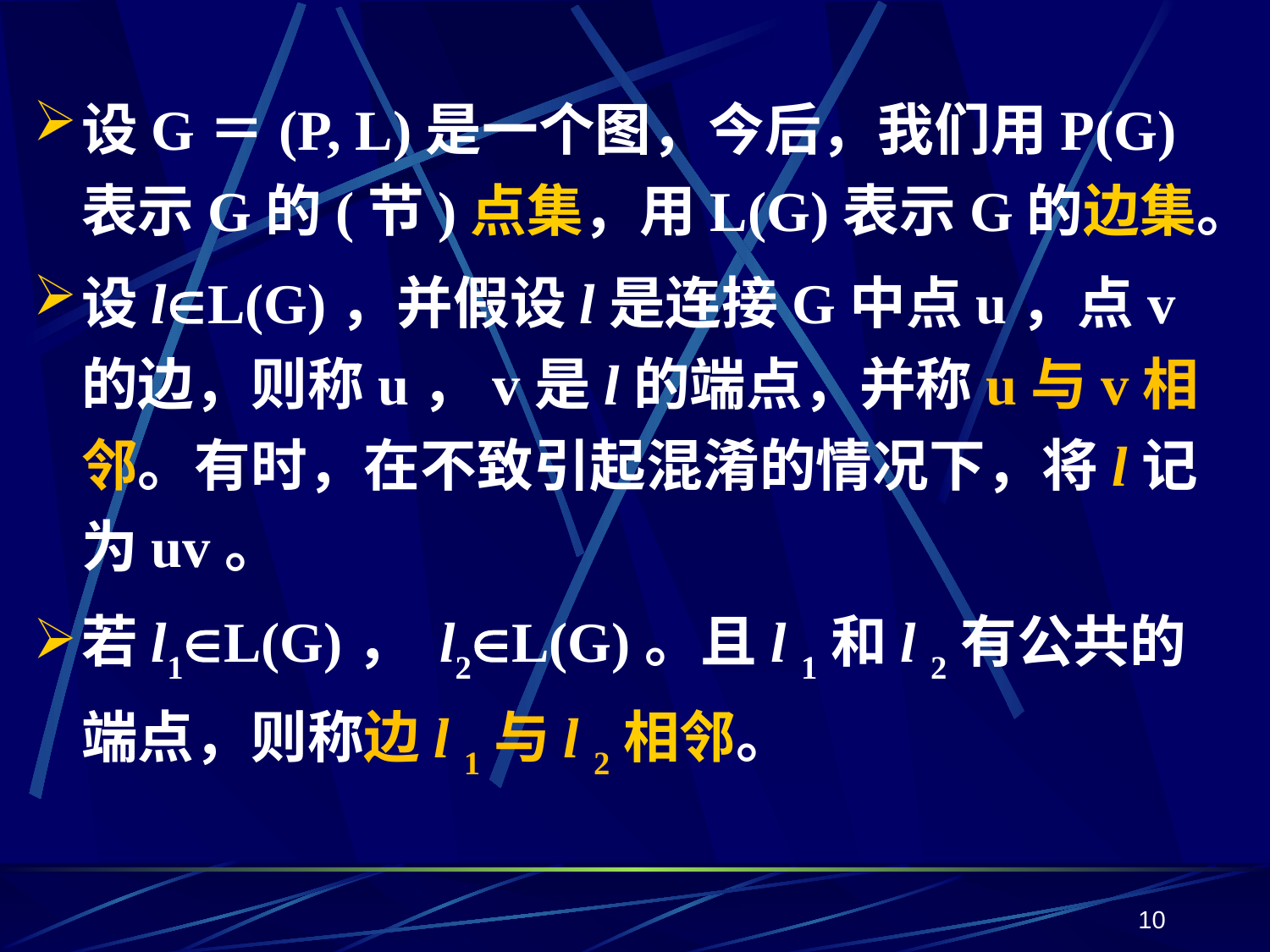

设G＝(P, L)是一个图，今后，我们用P(G)表示G的(节)点集，用L(G)表示G的边集。
设l∈L(G)，并假设l是连接G中点u，点v的边，则称u，v是l的端点，并称u与v相邻。有时，在不致引起混淆的情况下，将l记为uv。
若l1∈L(G)， l2∈L(G)。且l 1和l 2有公共的端点，则称边l 1与l 2相邻。
10